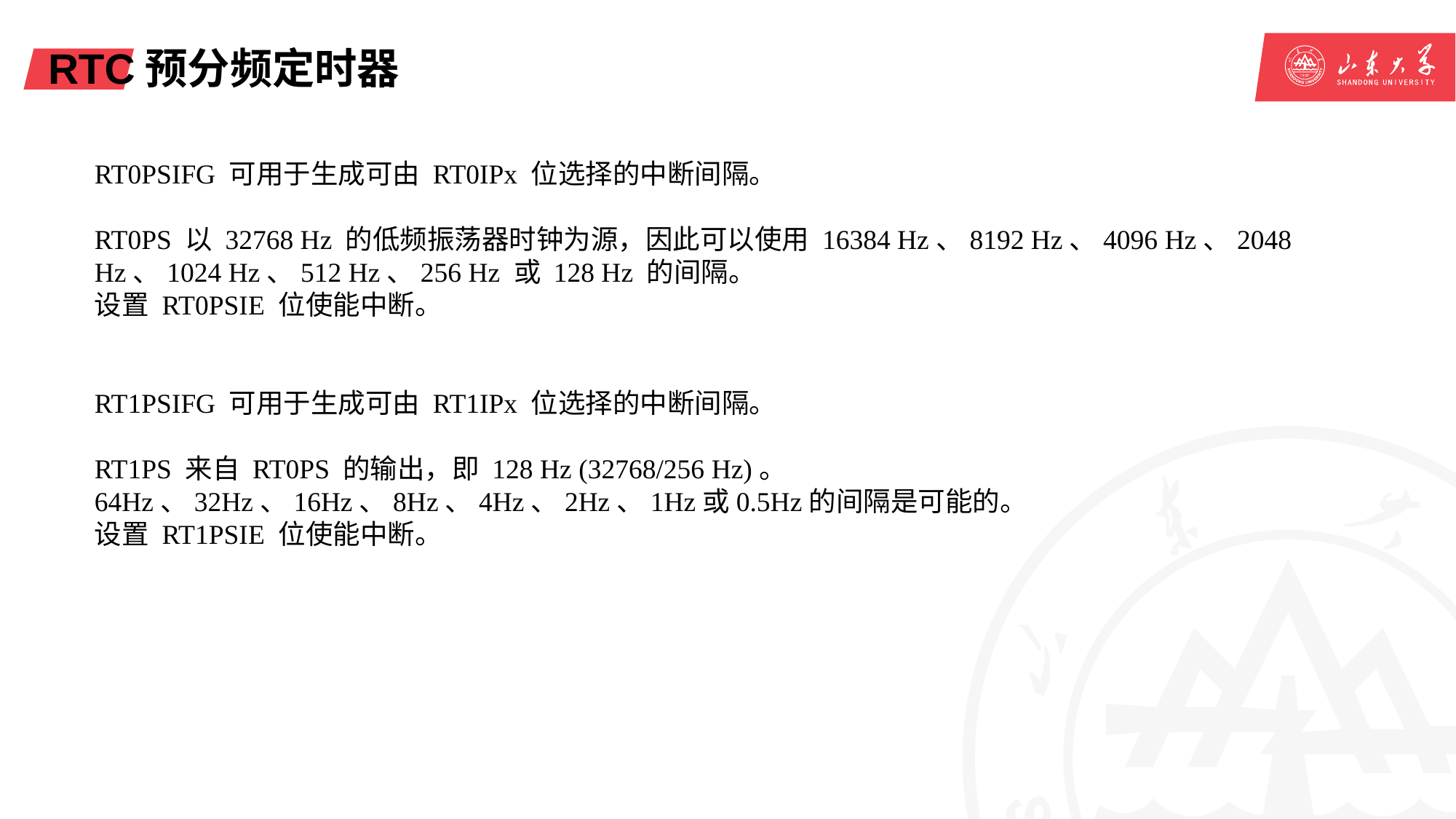

# RTC预分频定时器

RT0PSIFG 可用于生成可由 RT0IPx 位选择的中断间隔。

RT0PS 以 32768 Hz 的低频振荡器时钟为源，因此可以使用 16384 Hz、8192 Hz、4096 Hz、2048 Hz、1024 Hz、512 Hz、256 Hz 或 128 Hz 的间隔。
设置 RT0PSIE 位使能中断。

RT1PSIFG 可用于生成可由 RT1IPx 位选择的中断间隔。

RT1PS 来自 RT0PS 的输出，即 128 Hz (32768/256 Hz)。
64Hz、32Hz、16Hz、8Hz、4Hz、2Hz、1Hz或0.5Hz的间隔是可能的。
设置 RT1PSIE 位使能中断。